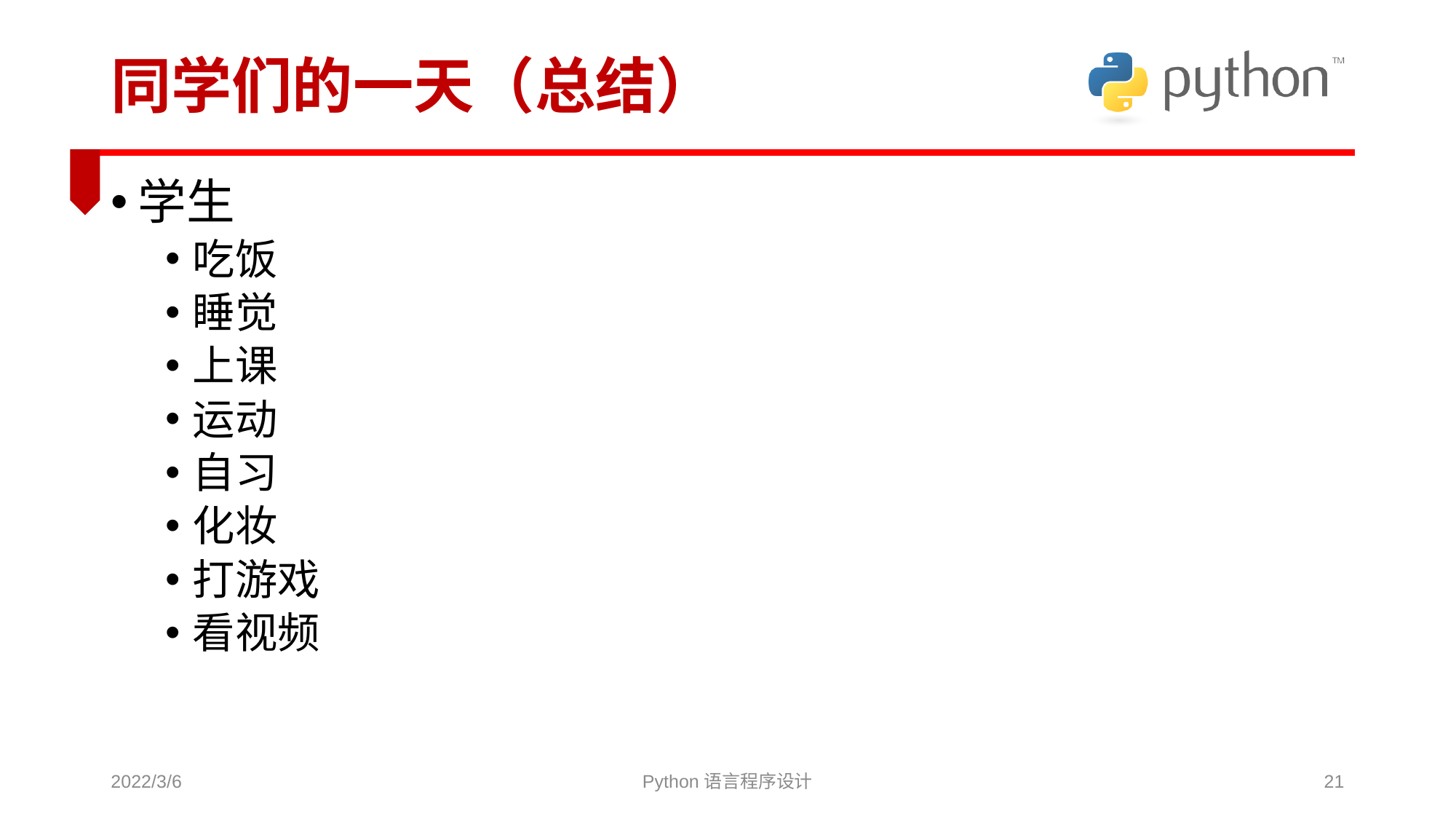

# 同学们的一天（总结）
学生
吃饭
睡觉
上课
运动
自习
化妆
打游戏
看视频
2022/3/6
Python语言程序设计
21